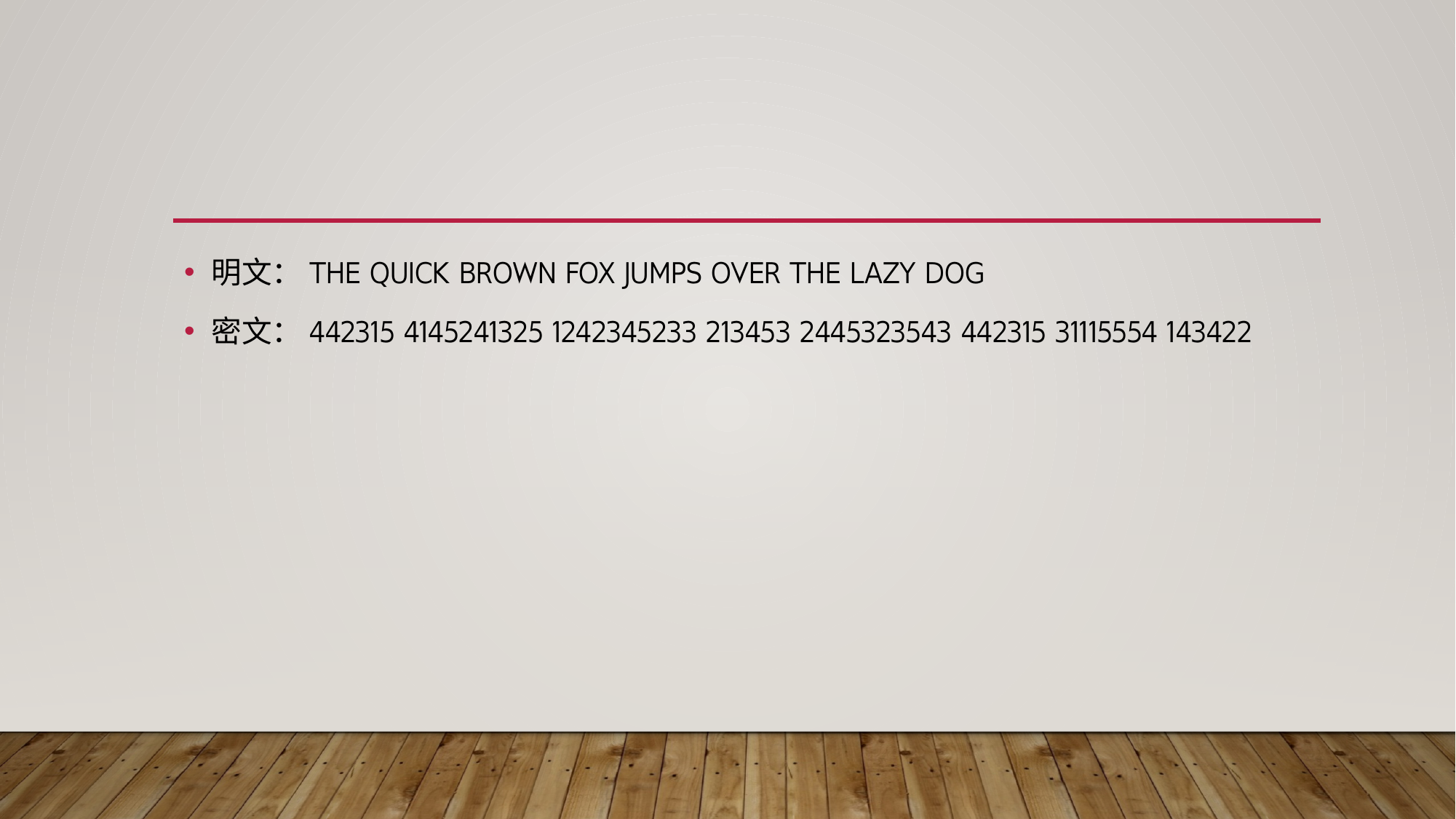

#
明文：THE QUICK BROWN FOX JUMPS OVER THE LAZY DOG
密文：442315 4145241325 1242345233 213453 2445323543 442315 31115554 143422